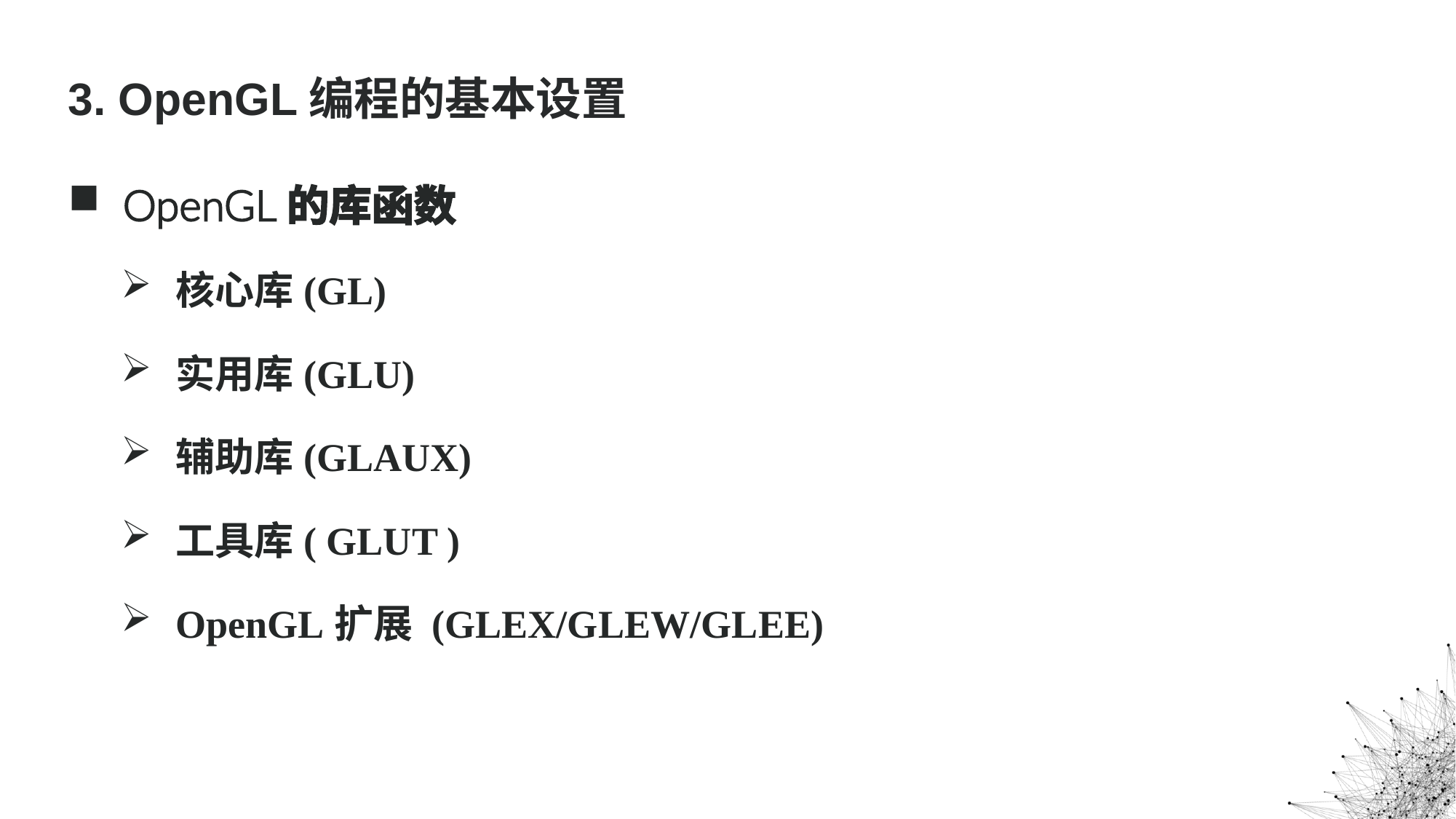

3. OpenGL编程的基本设置
OpenGL的库函数
核心库(GL)
实用库(GLU)
辅助库(GLAUX)
工具库( GLUT )
OpenGL扩展 (GLEX/GLEW/GLEE)